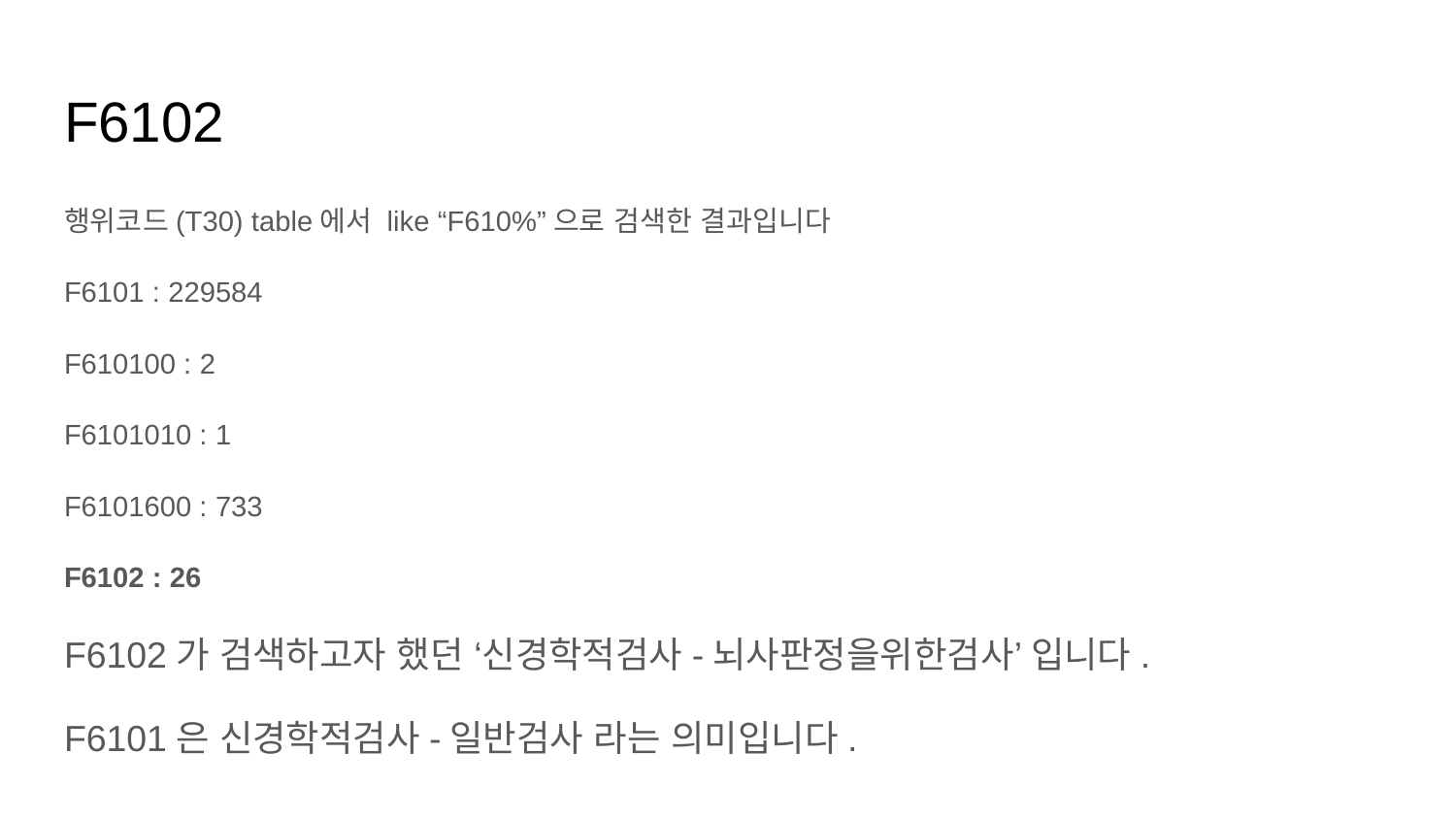

# F6102
행위코드(T30) table에서 like “F610%”으로 검색한 결과입니다
F6101 : 229584
F610100 : 2
F6101010 : 1
F6101600 : 733
F6102 : 26
F6102가 검색하고자 했던 ‘신경학적검사-뇌사판정을위한검사’ 입니다.
F6101은 신경학적검사-일반검사 라는 의미입니다.